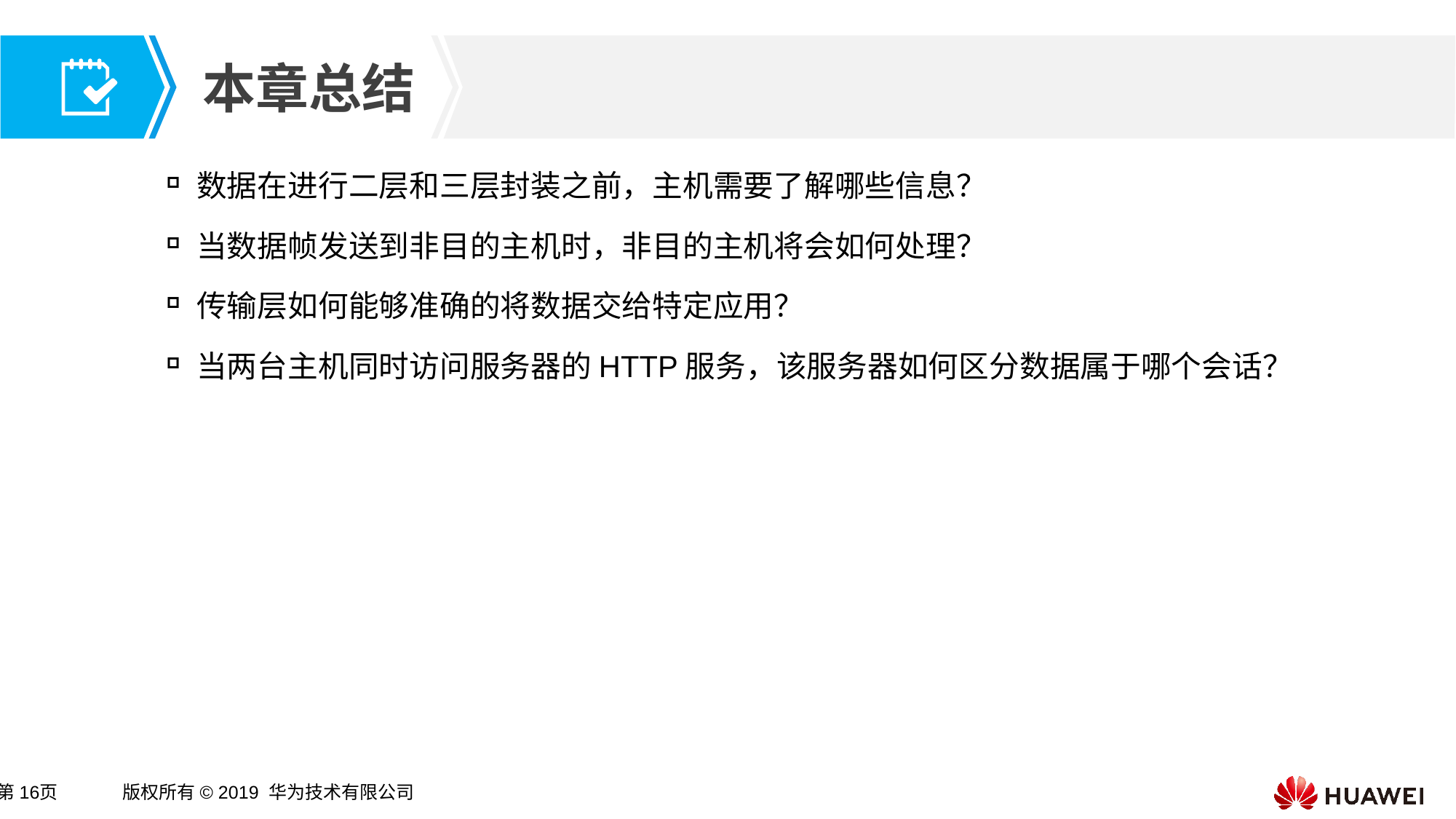

数据在进行二层和三层封装之前，主机需要了解哪些信息？
当数据帧发送到非目的主机时，非目的主机将会如何处理？
传输层如何能够准确的将数据交给特定应用？
当两台主机同时访问服务器的HTTP服务，该服务器如何区分数据属于哪个会话？